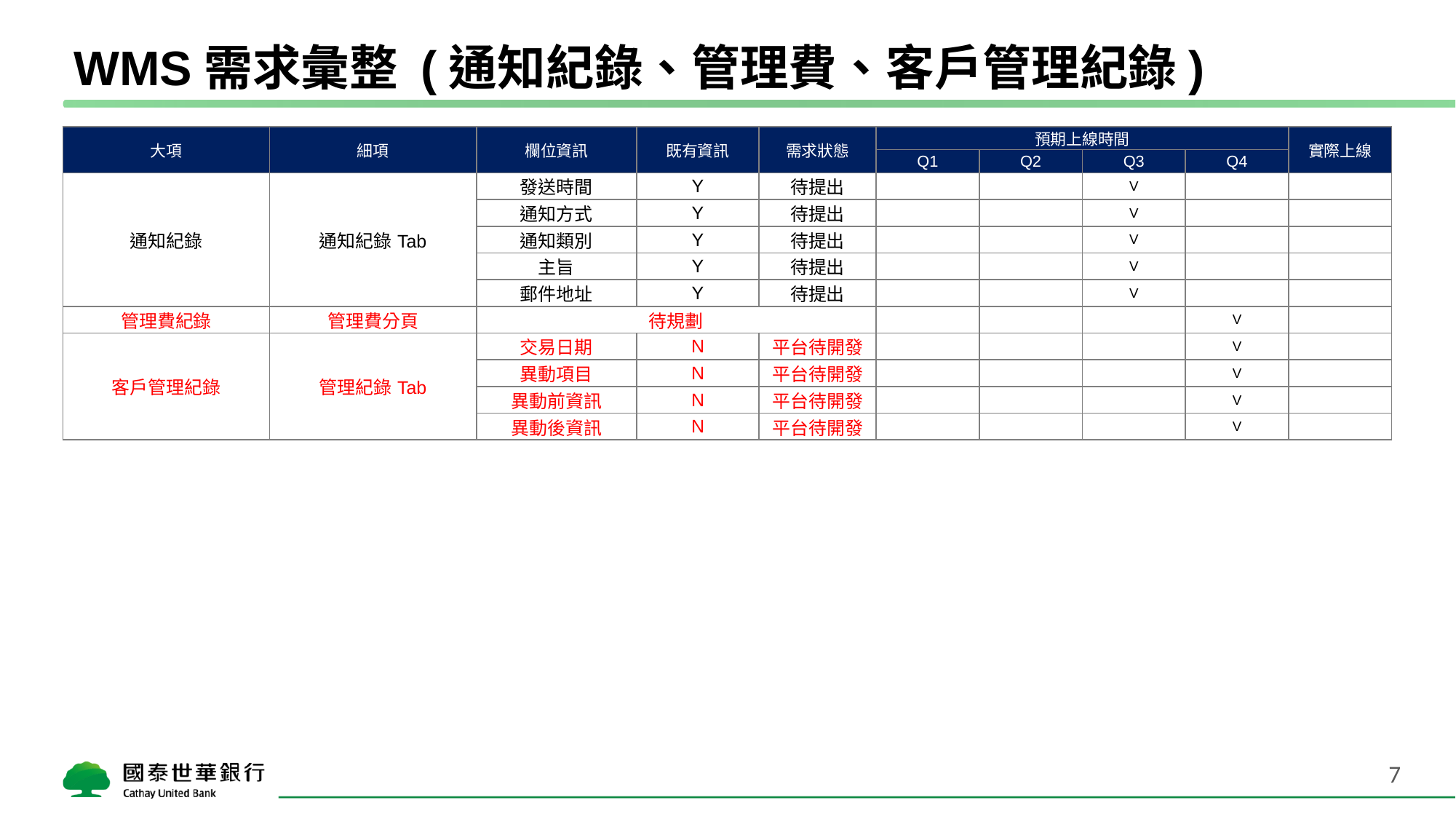

# WMS需求彙整 (通知紀錄、管理費、客戶管理紀錄)
| 大項 | 細項 | 欄位資訊 | 既有資訊 | 需求狀態 | 預期上線時間 |  |  |  | 實際上線 |
| --- | --- | --- | --- | --- | --- | --- | --- | --- | --- |
|  |  |  |  |  | Q1 | Q2 | Q3 | Q4 |  |
| 通知紀錄 | 通知紀錄Tab | 發送時間 | Y | 待提出 |  |  | V |  |  |
|  |  | 通知方式 | Y | 待提出 |  |  | V |  |  |
|  |  | 通知類別 | Y | 待提出 |  |  | V |  |  |
|  |  | 主旨 | Y | 待提出 |  |  | V |  |  |
|  |  | 郵件地址 | Y | 待提出 |  |  | V |  |  |
| 管理費紀錄 | 管理費分頁 | 待規劃 |  |  |  |  |  | V |  |
| 客戶管理紀錄 | 管理紀錄Tab | 交易日期 | N | 平台待開發 |  |  |  | V |  |
|  |  | 異動項目 | N | 平台待開發 |  |  |  | V |  |
|  |  | 異動前資訊 | N | 平台待開發 |  |  |  | V |  |
|  |  | 異動後資訊 | N | 平台待開發 |  |  |  | V |  |
7